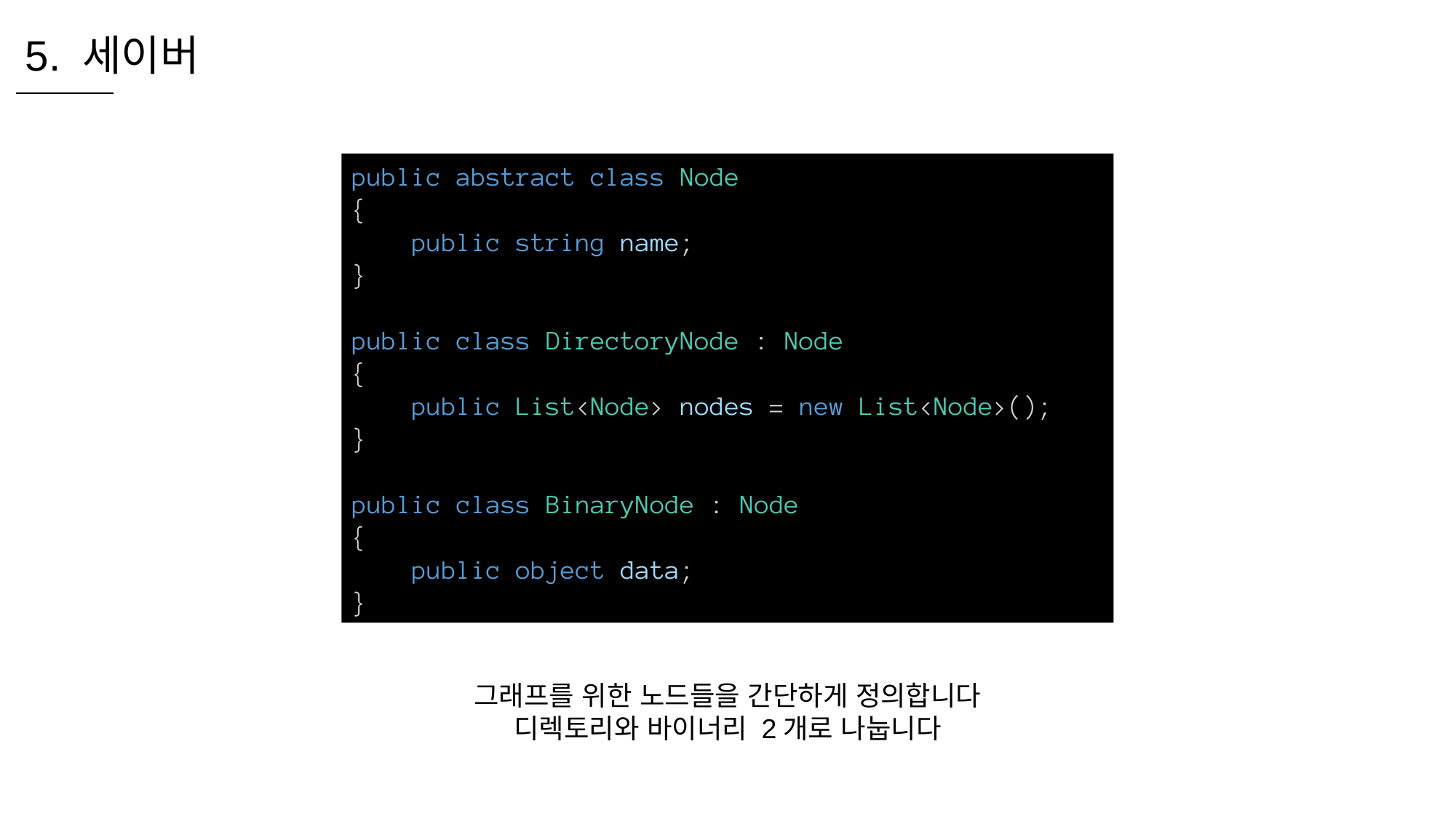

5. 세이버
public abstract class Node
{
    public string name;
}
public class DirectoryNode : Node
{
    public List<Node> nodes = new List<Node>();
}
public class BinaryNode : Node
{
    public object data;
}
그래프를 위한 노드들을 간단하게 정의합니다
디렉토리와 바이너리 2개로 나눕니다